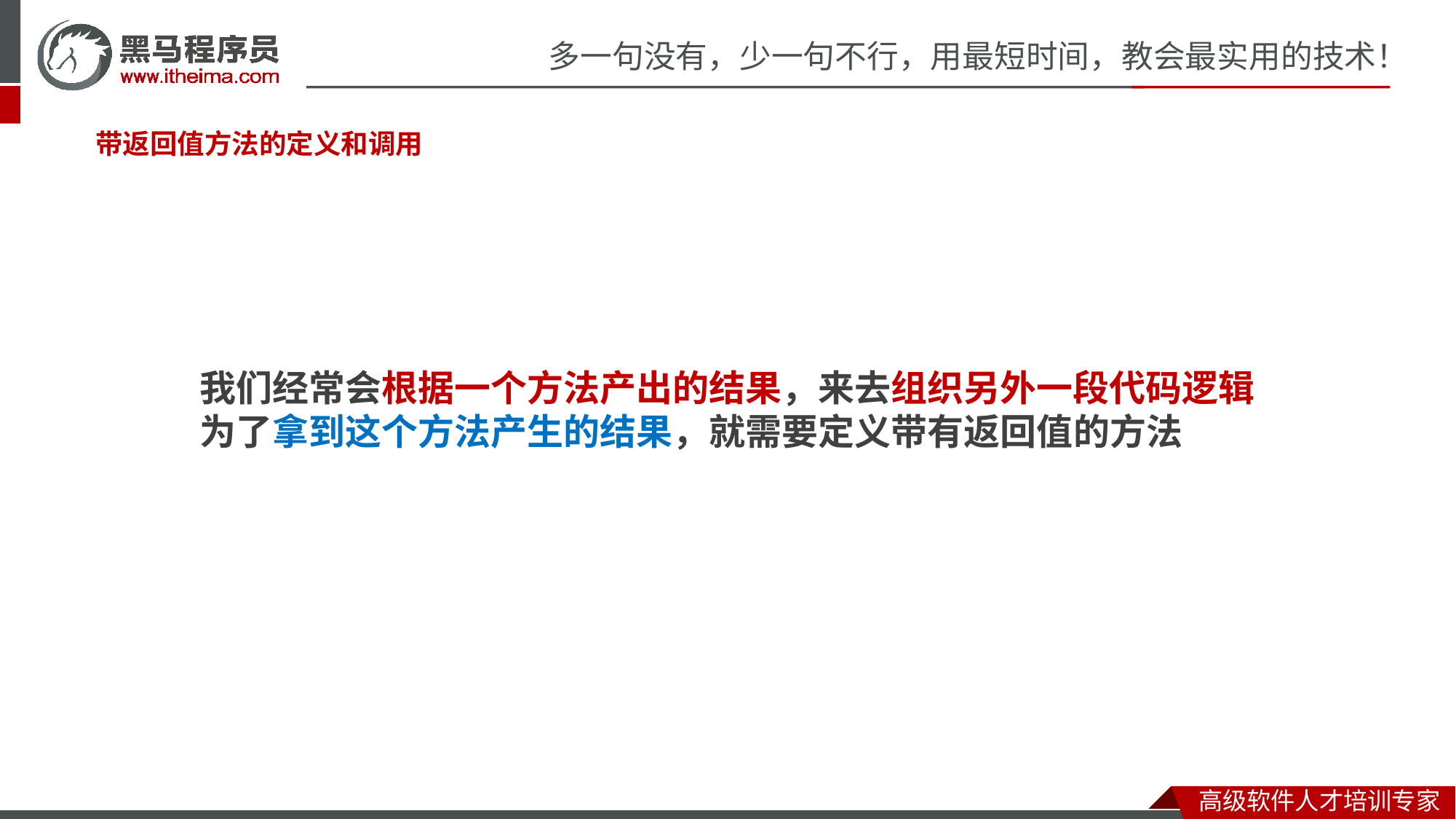

#
带返回值方法的定义和调用
我们经常会根据一个方法产出的结果，来去组织另外一段代码逻辑
为了拿到这个方法产生的结果，就需要定义带有返回值的方法